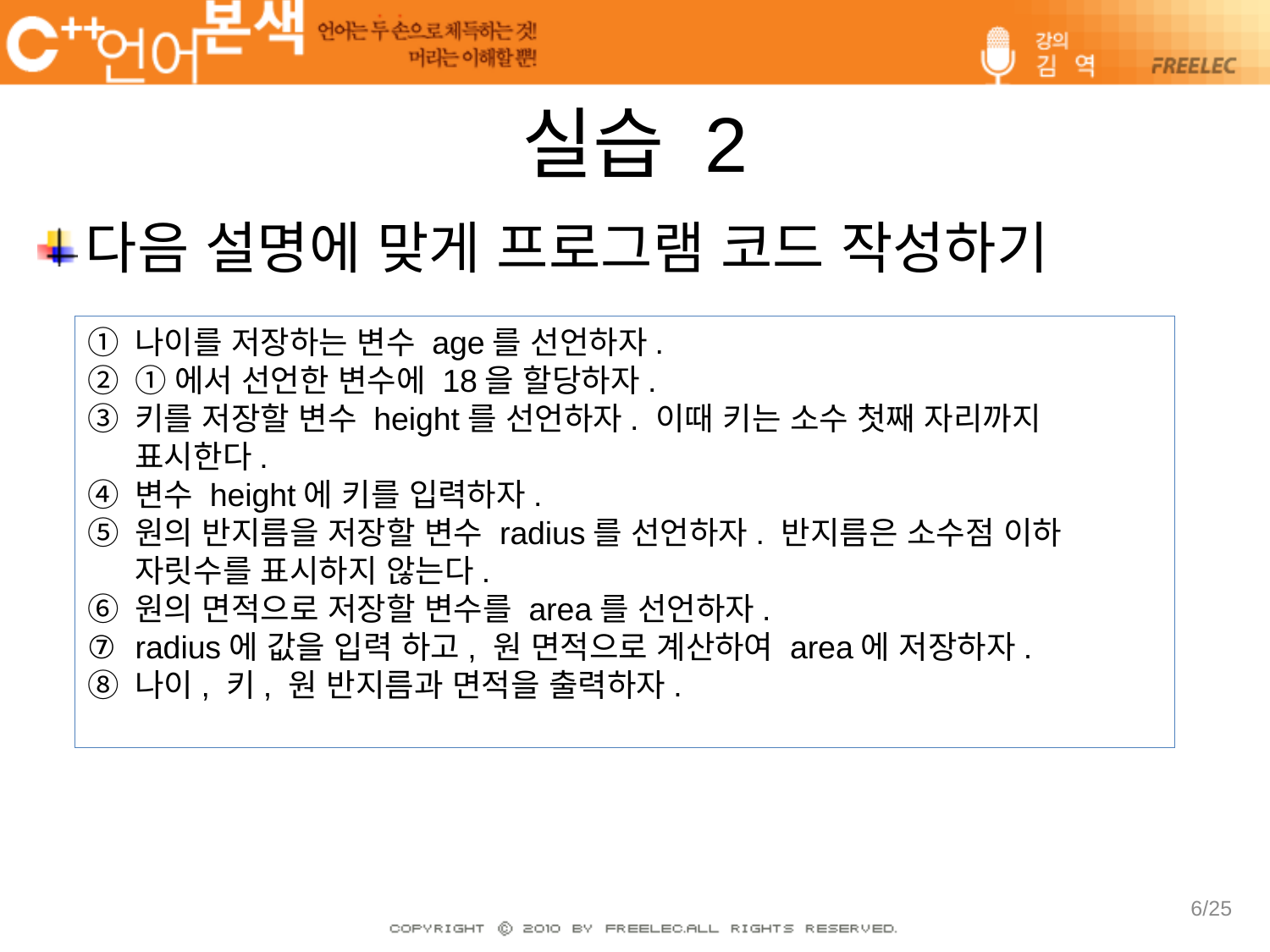

# 실습 2
다음 설명에 맞게 프로그램 코드 작성하기
나이를 저장하는 변수 age를 선언하자.
①에서 선언한 변수에 18을 할당하자.
키를 저장할 변수 height를 선언하자. 이때 키는 소수 첫째 자리까지 표시한다.
변수 height에 키를 입력하자.
원의 반지름을 저장할 변수 radius를 선언하자. 반지름은 소수점 이하 자릿수를 표시하지 않는다.
원의 면적으로 저장할 변수를 area를 선언하자.
radius에 값을 입력 하고, 원 면적으로 계산하여 area에 저장하자.
나이, 키, 원 반지름과 면적을 출력하자.

6/25